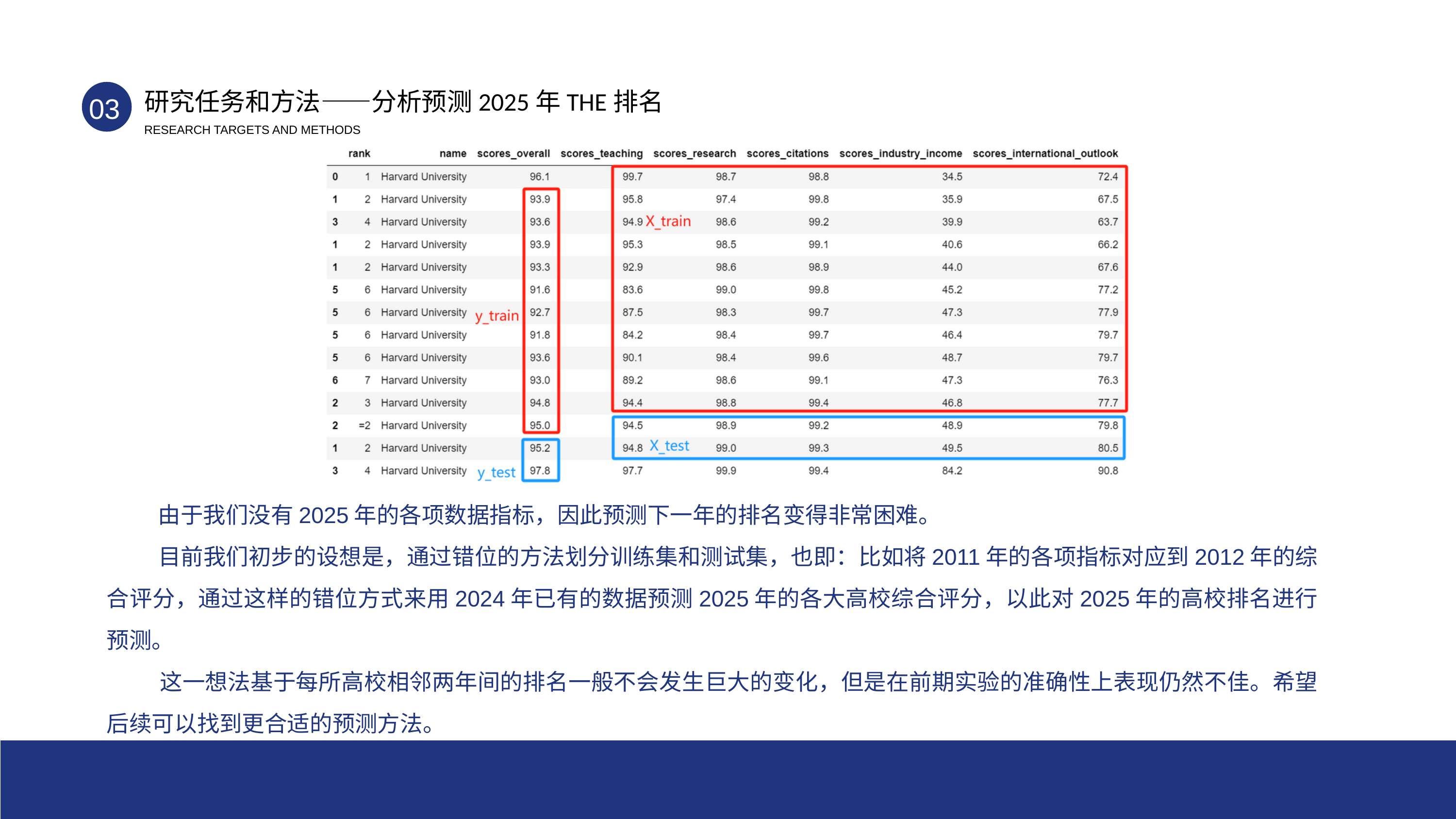

研究任务和方法——分析预测2025年THE排名

03
RESEARCH TARGETS AND METHODS

         由于我们没有2025年的各项数据指标，因此预测下一年的排名变得非常困难。
         目前我们初步的设想是，通过错位的方法划分训练集和测试集，也即：比如将2011年的各项指标对应到2012年的综合评分，通过这样的错位方式来用2024年已有的数据预测2025年的各大高校综合评分，以此对2025年的高校排名进行预测。
         这一想法基于每所高校相邻两年间的排名一般不会发生巨大的变化，但是在前期实验的准确性上表现仍然不佳。希望后续可以找到更合适的预测方法。